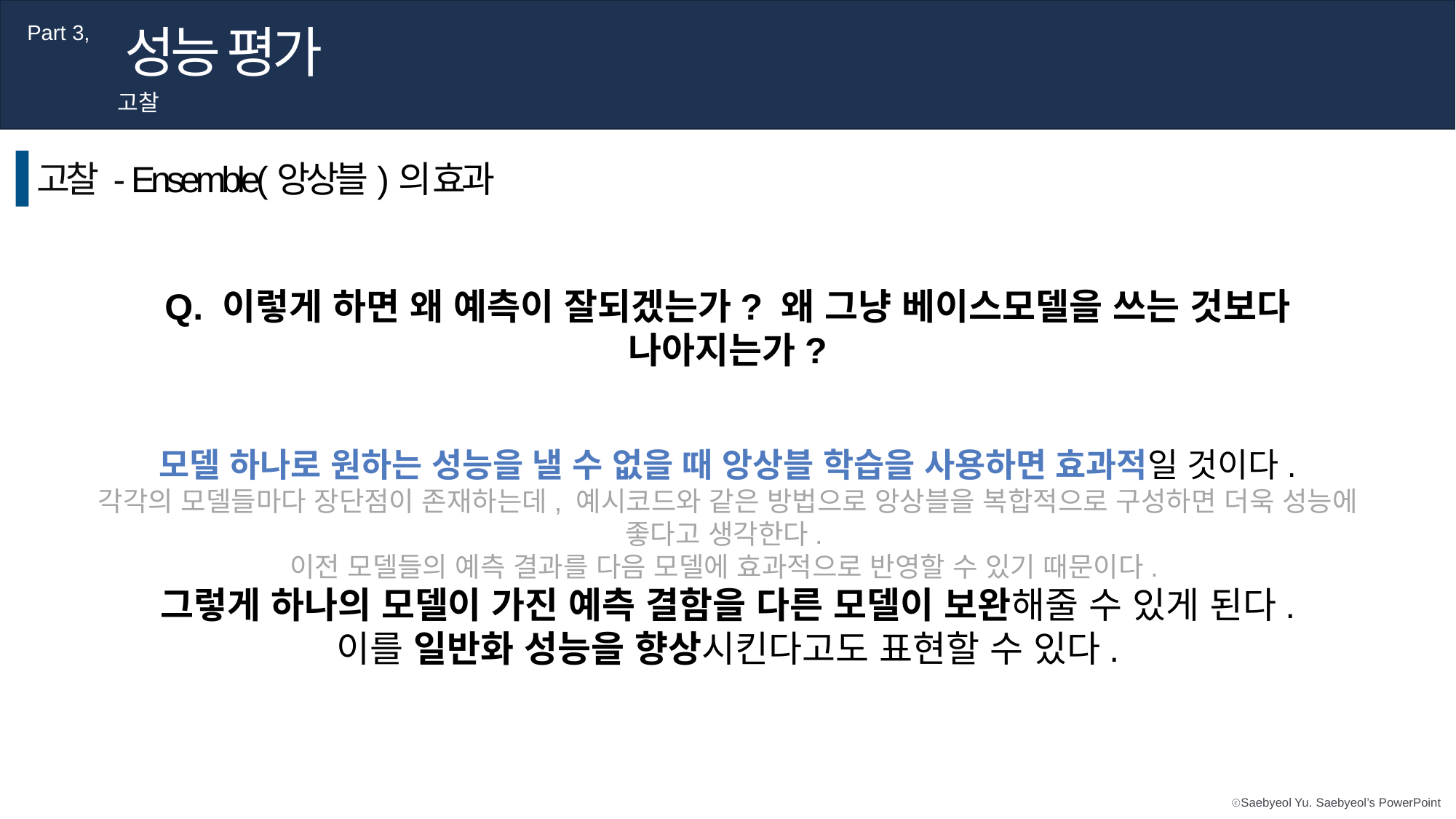

성능 평가

Part 3,
고찰

고찰 - Ensemble(앙상블)의 효과
Q. 이렇게 하면 왜 예측이 잘되겠는가? 왜 그냥 베이스모델을 쓰는 것보다 나아지는가?

모델 하나로 원하는 성능을 낼 수 없을 때 앙상블 학습을 사용하면 효과적일 것이다.
각각의 모델들마다 장단점이 존재하는데, 예시코드와 같은 방법으로 앙상블을 복합적으로 구성하면 더욱 성능에 좋다고 생각한다.
이전 모델들의 예측 결과를 다음 모델에 효과적으로 반영할 수 있기 때문이다.
그렇게 하나의 모델이 가진 예측 결함을 다른 모델이 보완해줄 수 있게 된다.
이를 일반화 성능을 향상시킨다고도 표현할 수 있다.